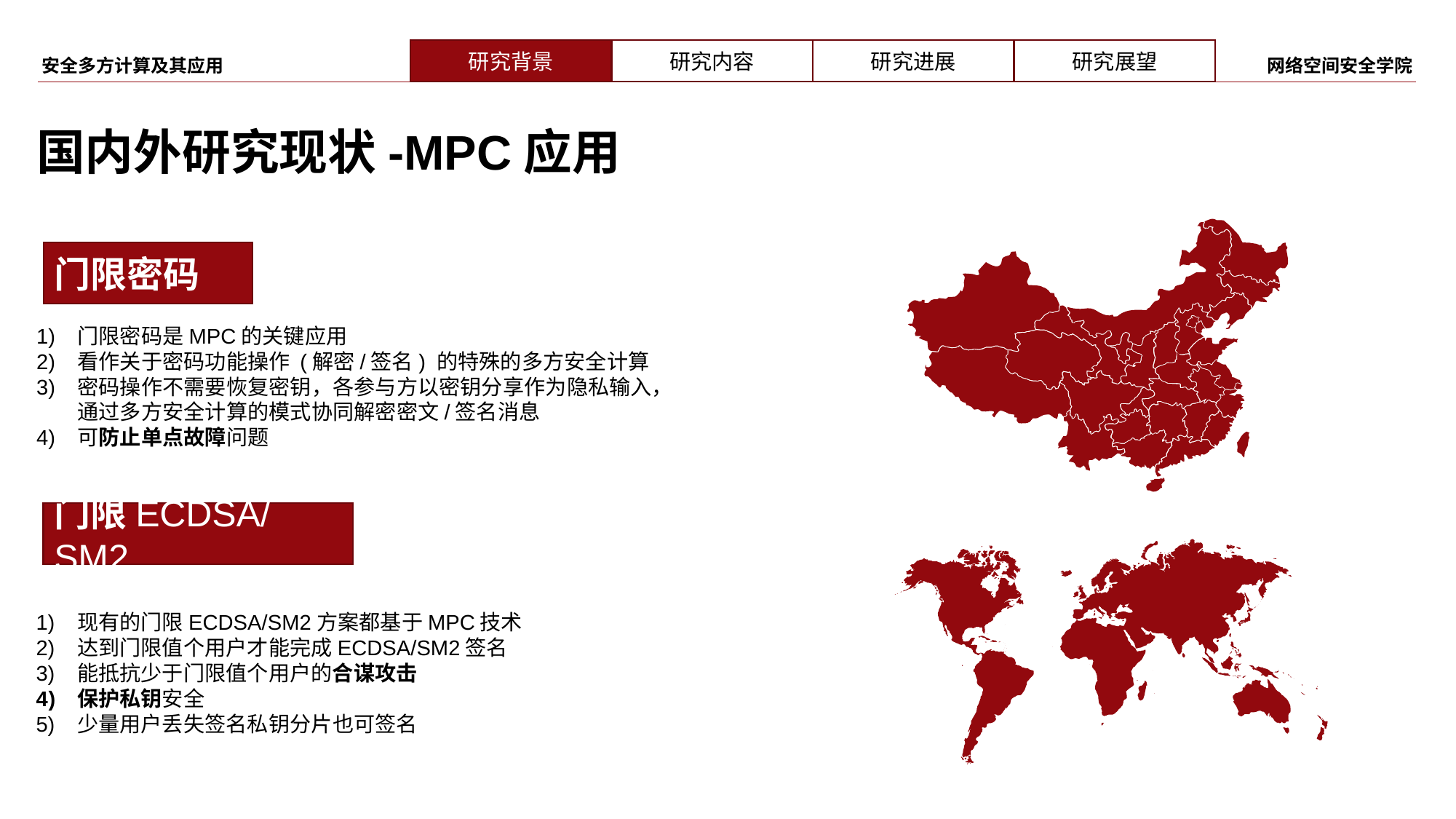

国内外研究现状-MPC应用

门限密码
门限密码是MPC的关键应用
看作关于密码功能操作 (解密/签名) 的特殊的多方安全计算
密码操作不需要恢复密钥，各参与方以密钥分享作为隐私输入，通过多方安全计算的模式协同解密密文/签名消息
可防止单点故障问题
门限ECDSA/SM2

现有的门限ECDSA/SM2方案都基于MPC技术
达到门限值个用户才能完成ECDSA/SM2签名
能抵抗少于门限值个用户的合谋攻击
保护私钥安全
少量用户丢失签名私钥分片也可签名